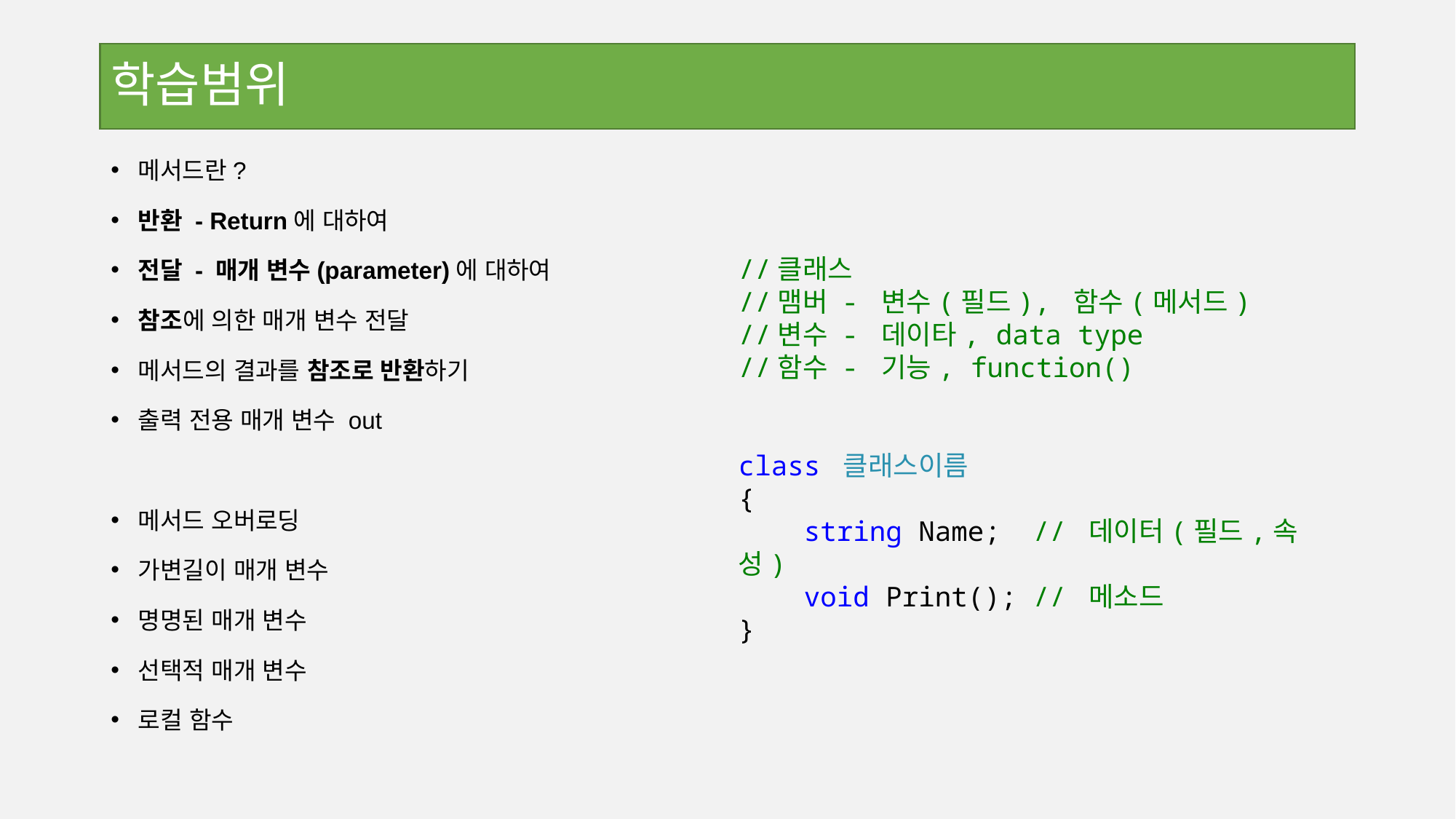

# 학습범위
메서드란?
반환 - Return에 대하여
전달 - 매개 변수(parameter)에 대하여
참조에 의한 매개 변수 전달
메서드의 결과를 참조로 반환하기
출력 전용 매개 변수 out

메서드 오버로딩
가변길이 매개 변수
명명된 매개 변수
선택적 매개 변수
로컬 함수
//클래스
//맴버 - 변수(필드), 함수(메서드)
//변수 - 데이타, data type
//함수 - 기능, function()

class 클래스이름
{
    string Name;  // 데이터(필드,속성)
    void Print(); // 메소드
}